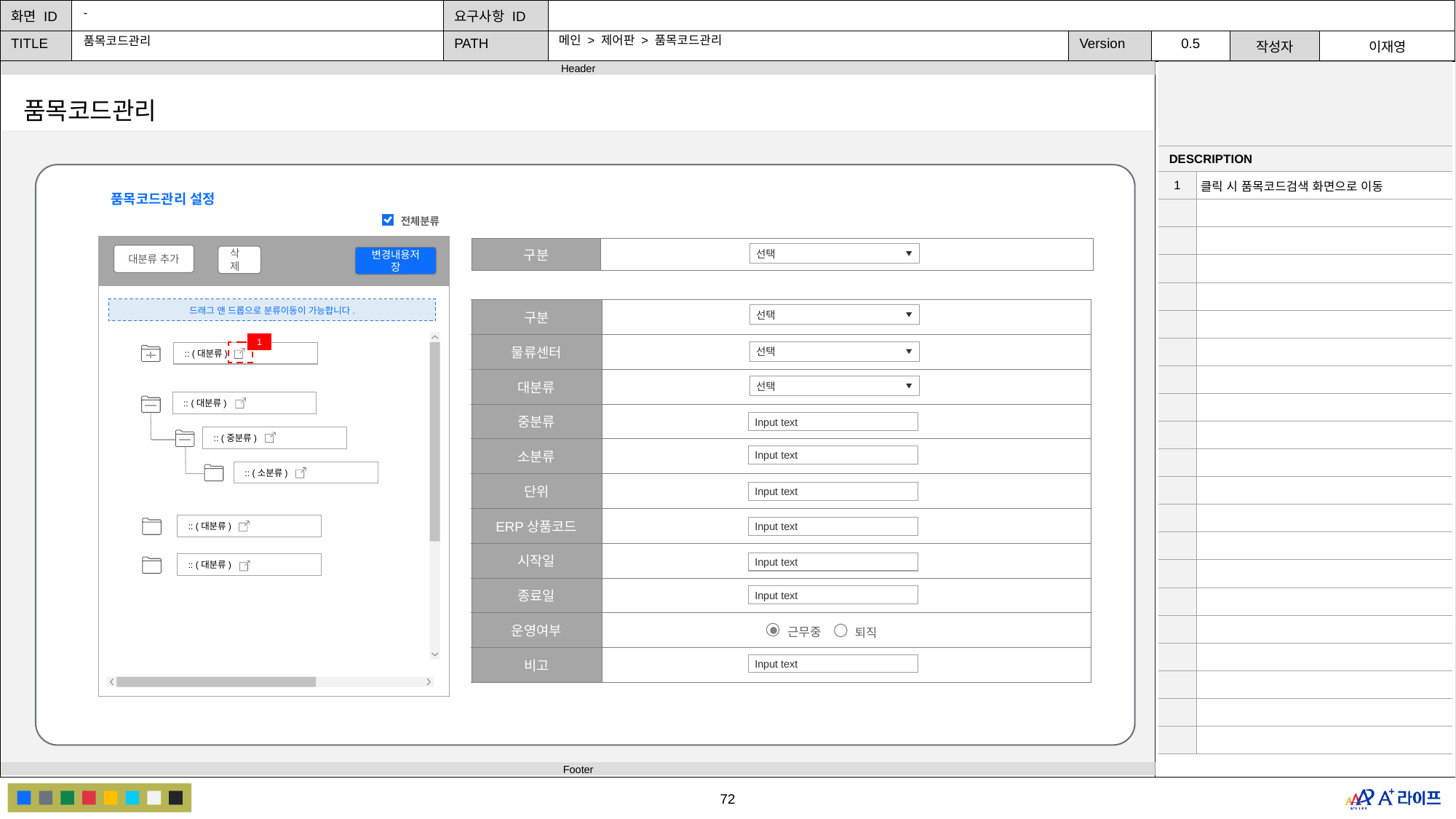

-

메인 > 제어판 > 품목코드관리
품목코드관리
|  |  |
| --- | --- |
| DESCRIPTION |  |
| 1 | 클릭 시 품목코드검색 화면으로 이동 |
|  |  |
|  |  |
|  |  |
|  |  |
|  |  |
|  |  |
|  |  |
|  |  |
|  |  |
|  |  |
|  |  |
|  |  |
|  |  |
|  |  |
|  |  |
|  |  |
|  |  |
|  |  |
|  |  |
|  |  |
품목코드관리

품목코드관리 설정
전체분류

| 구분 |  |
| --- | --- |
대분류 추가
선택

삭제
변경내용저장
드래그 앤 드롭으로 분류이동이 가능합니다.
| 구분 |  |
| --- | --- |
| 물류센터 |  |
| 대분류 |  |
| 중분류 |  |
| 소분류 |  |
| 단위 |  |
| ERP상품코드 |  |
| 시작일 |  |
| 종료일 |  |
| 운영여부 |  |
| 비고 |  |
선택

1
선택

:: (대분류)

선택

:: (대분류)

Input text
:: (중분류)

Input text
:: (소분류)

Input text
:: (대분류)

Input text

Input text
:: (대분류)

Input text
근무중

퇴직

Input text